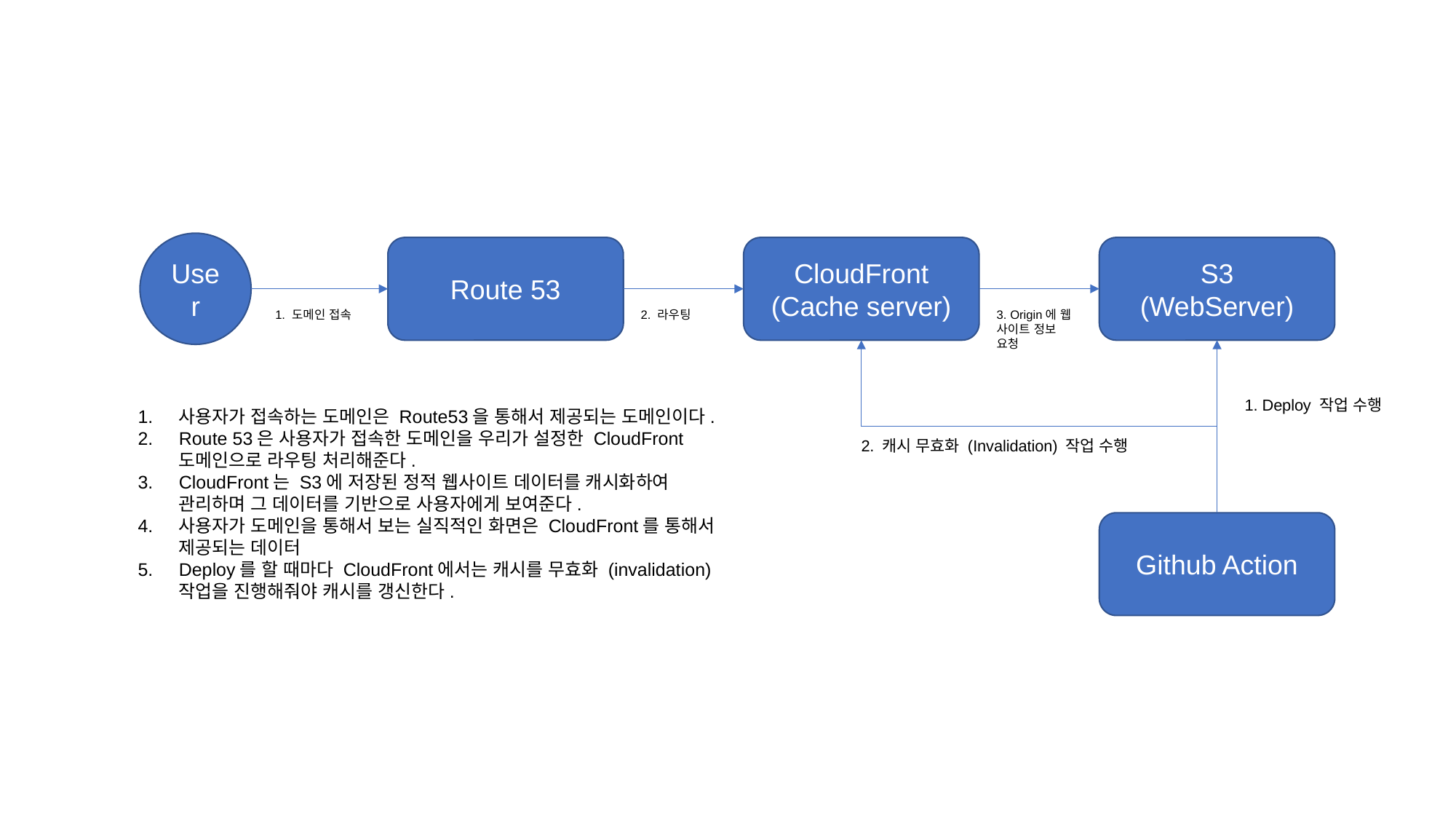

User
Route 53
CloudFront
(Cache server)
S3
(WebServer)
1. 도메인 접속
2. 라우팅
3. Origin에 웹 사이트 정보 요청
1. Deploy 작업 수행
사용자가 접속하는 도메인은 Route53을 통해서 제공되는 도메인이다.
Route 53은 사용자가 접속한 도메인을 우리가 설정한 CloudFront 도메인으로 라우팅 처리해준다.
CloudFront는 S3에 저장된 정적 웹사이트 데이터를 캐시화하여 관리하며 그 데이터를 기반으로 사용자에게 보여준다.
사용자가 도메인을 통해서 보는 실직적인 화면은 CloudFront를 통해서 제공되는 데이터
Deploy를 할 때마다 CloudFront에서는 캐시를 무효화 (invalidation) 작업을 진행해줘야 캐시를 갱신한다.
2. 캐시 무효화 (Invalidation) 작업 수행
Github Action